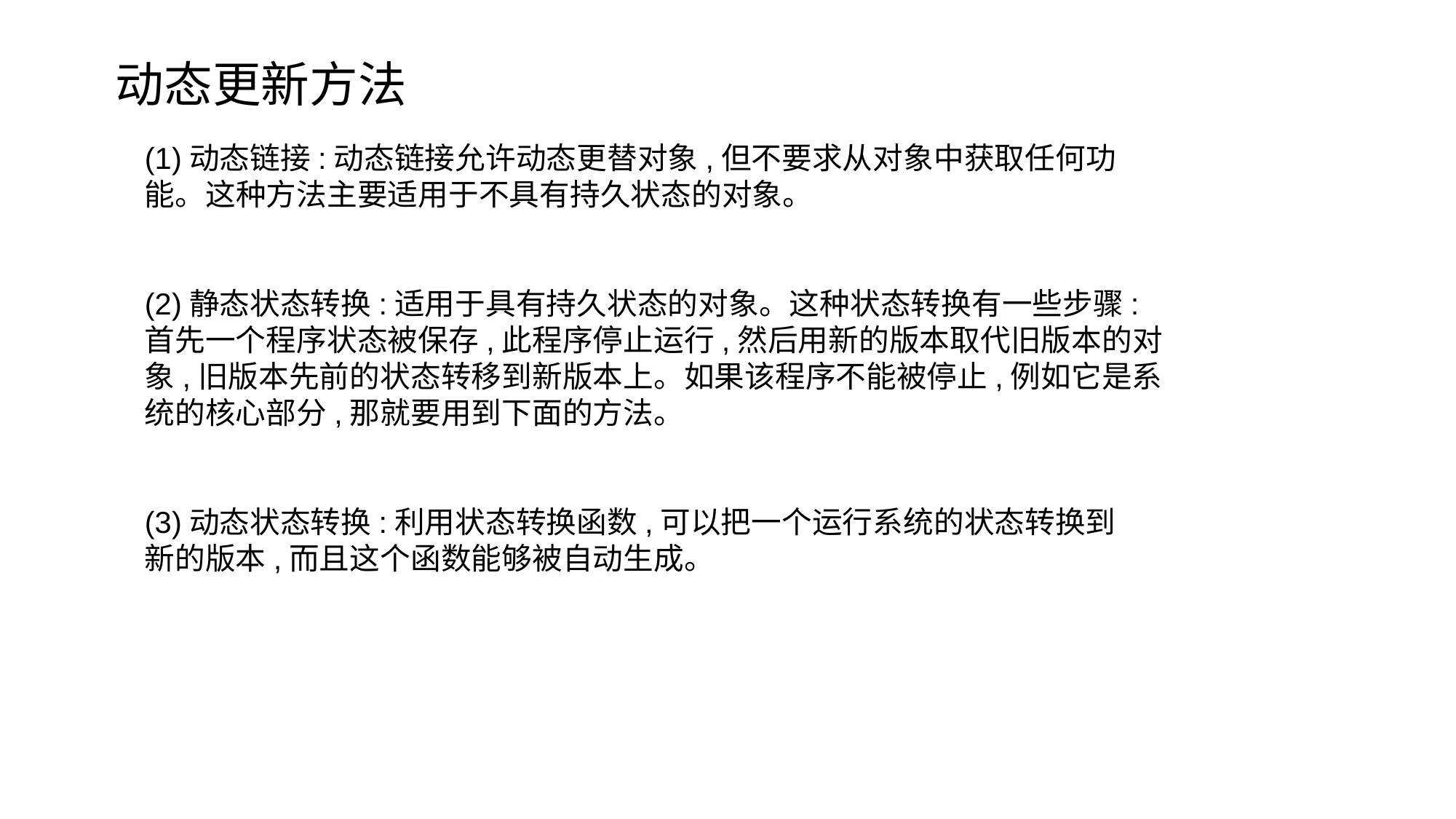

动态更新方法
(1)动态链接:动态链接允许动态更替对象,但不要求从对象中获取任何功
能。这种方法主要适用于不具有持久状态的对象。

(2)静态状态转换:适用于具有持久状态的对象。这种状态转换有一些步骤:
首先一个程序状态被保存,此程序停止运行,然后用新的版本取代旧版本的对
象,旧版本先前的状态转移到新版本上。如果该程序不能被停止,例如它是系
统的核心部分,那就要用到下面的方法。

(3)动态状态转换:利用状态转换函数,可以把一个运行系统的状态转换到
新的版本,而且这个函数能够被自动生成。